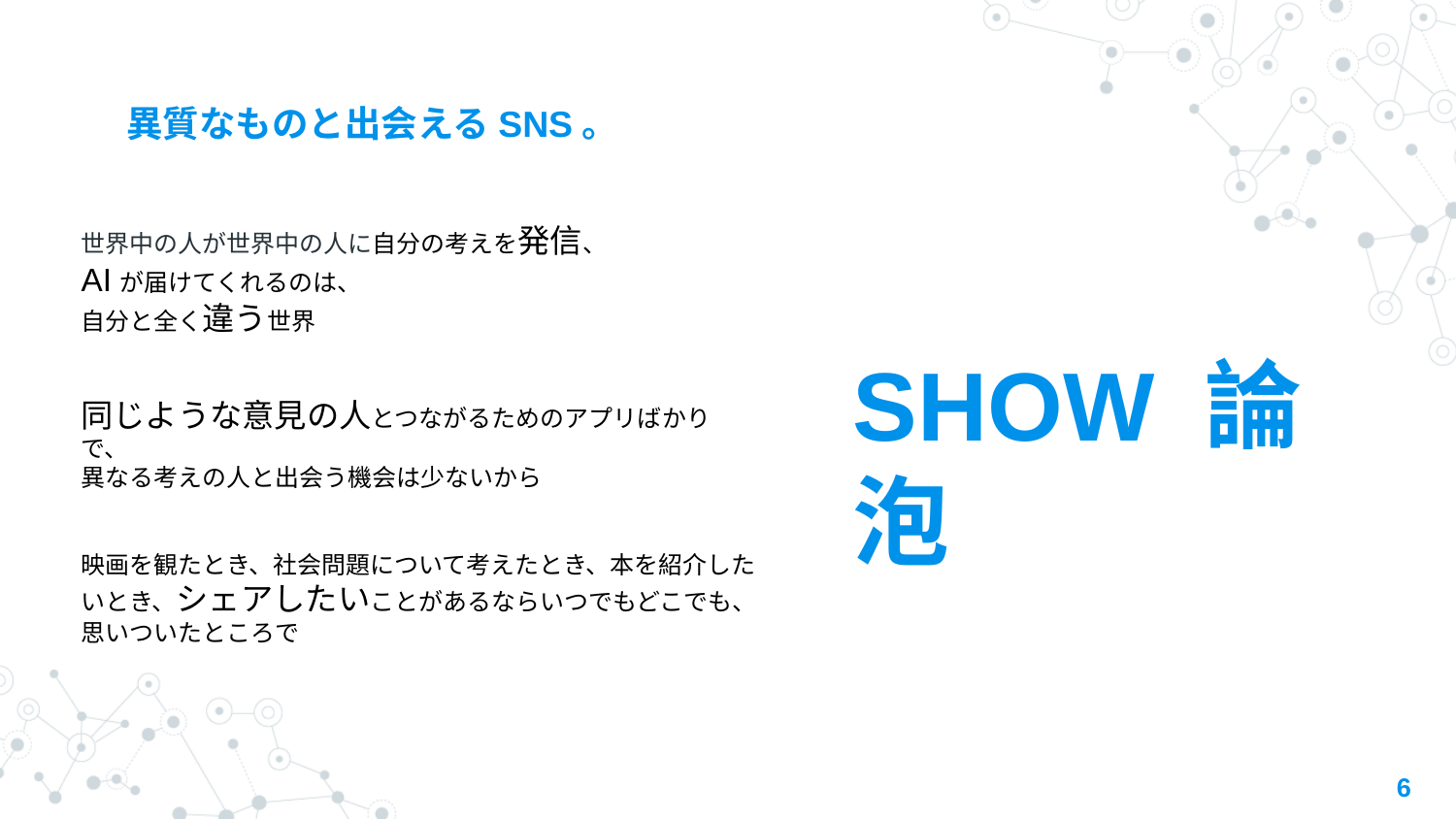

# 異質なものと出会えるSNS。
世界中の人が世界中の人に自分の考えを発信、
AIが届けてくれるのは、
自分と全く違う世界

同じような意見の人とつながるためのアプリばかりで、
異なる考えの人と出会う機会は少ないから

映画を観たとき、社会問題について考えたとき、本を紹介したいとき、シェアしたいことがあるならいつでもどこでも、思いついたところで

SHOW 論泡
6